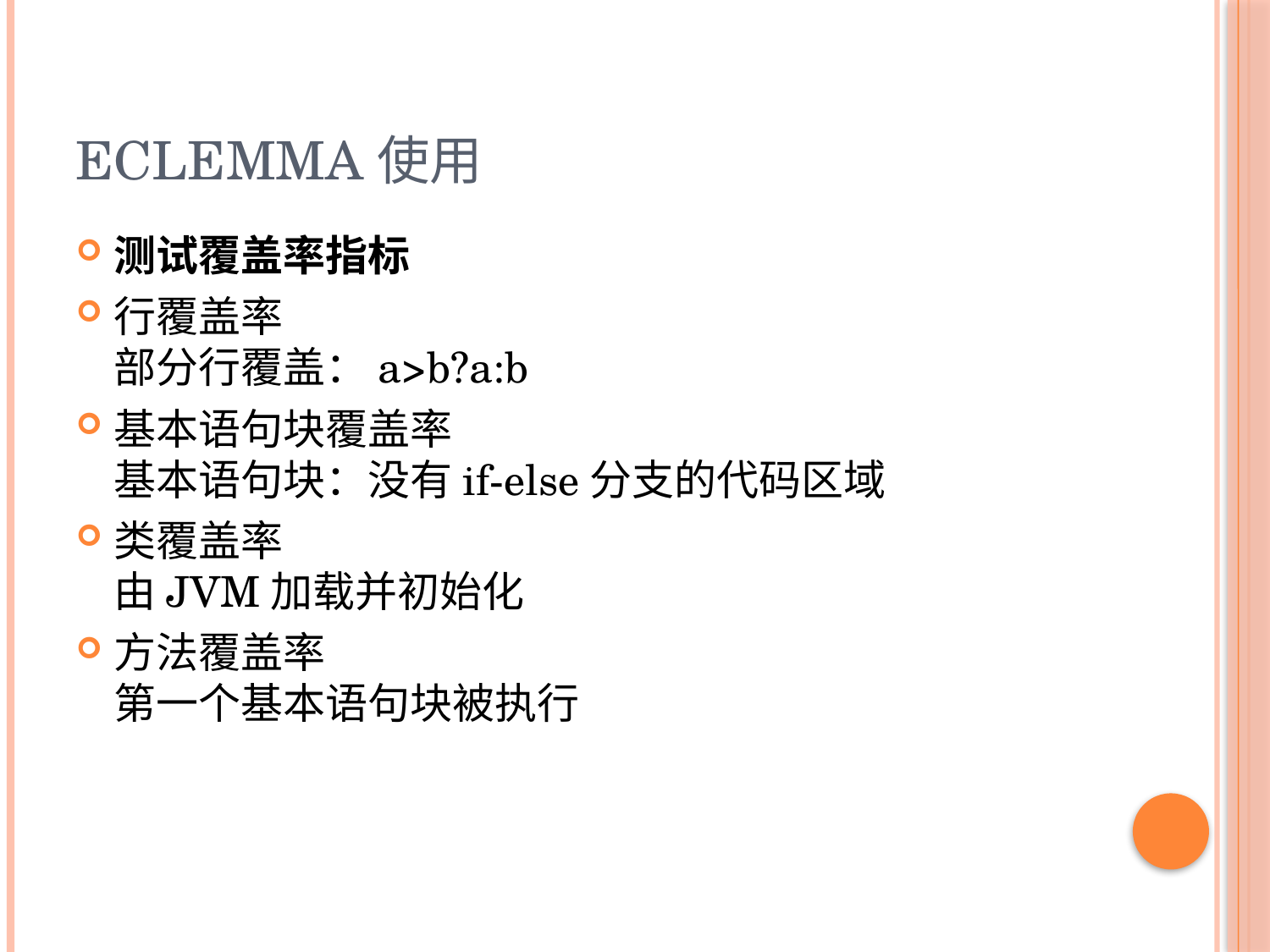

# EclEmma使用
测试覆盖率指标
行覆盖率
部分行覆盖：a>b?a:b
基本语句块覆盖率
基本语句块：没有if-else分支的代码区域
类覆盖率
由JVM加载并初始化
方法覆盖率
第一个基本语句块被执行